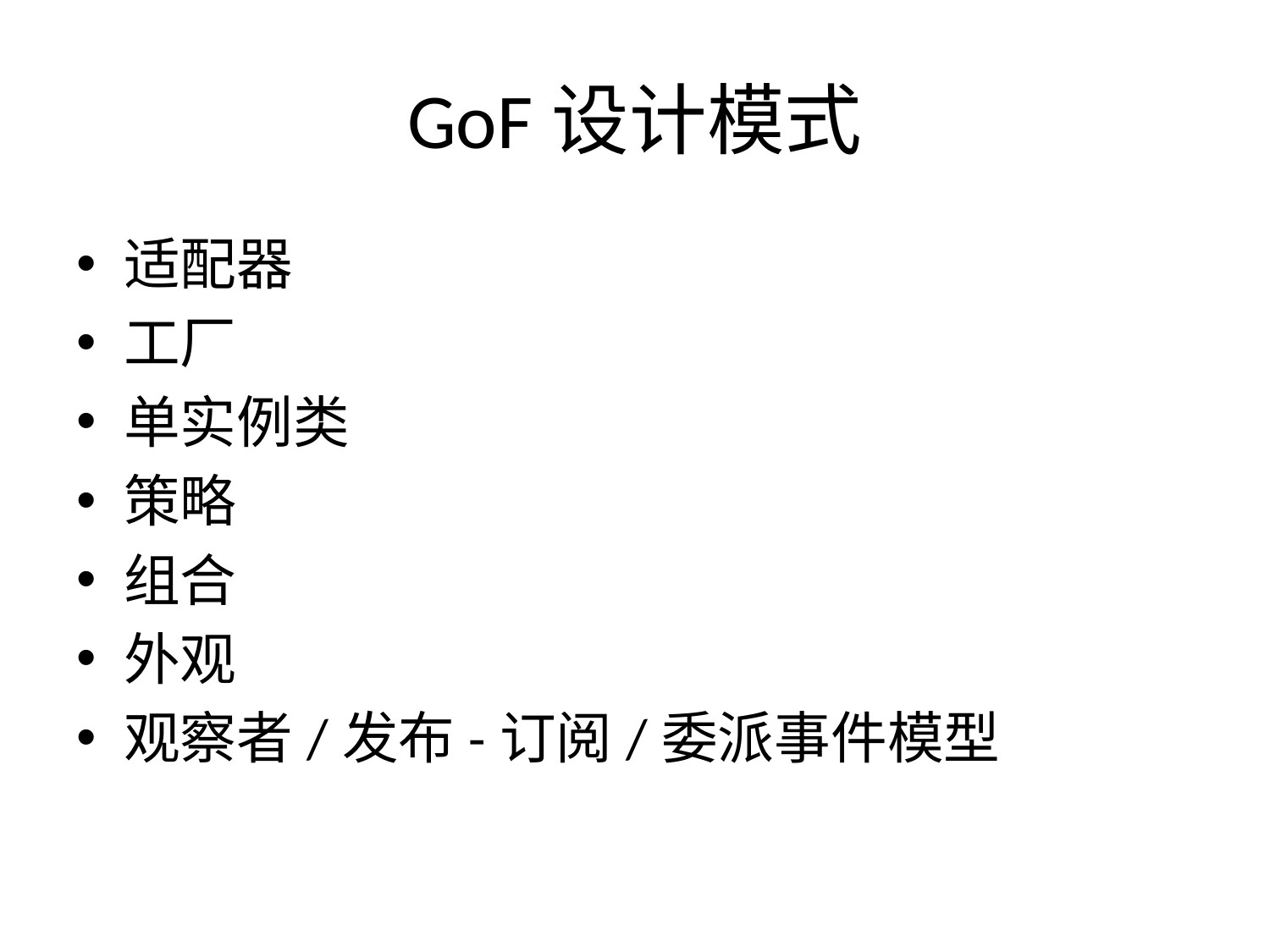

# GoF设计模式
适配器
工厂
单实例类
策略
组合
外观
观察者/发布-订阅/委派事件模型